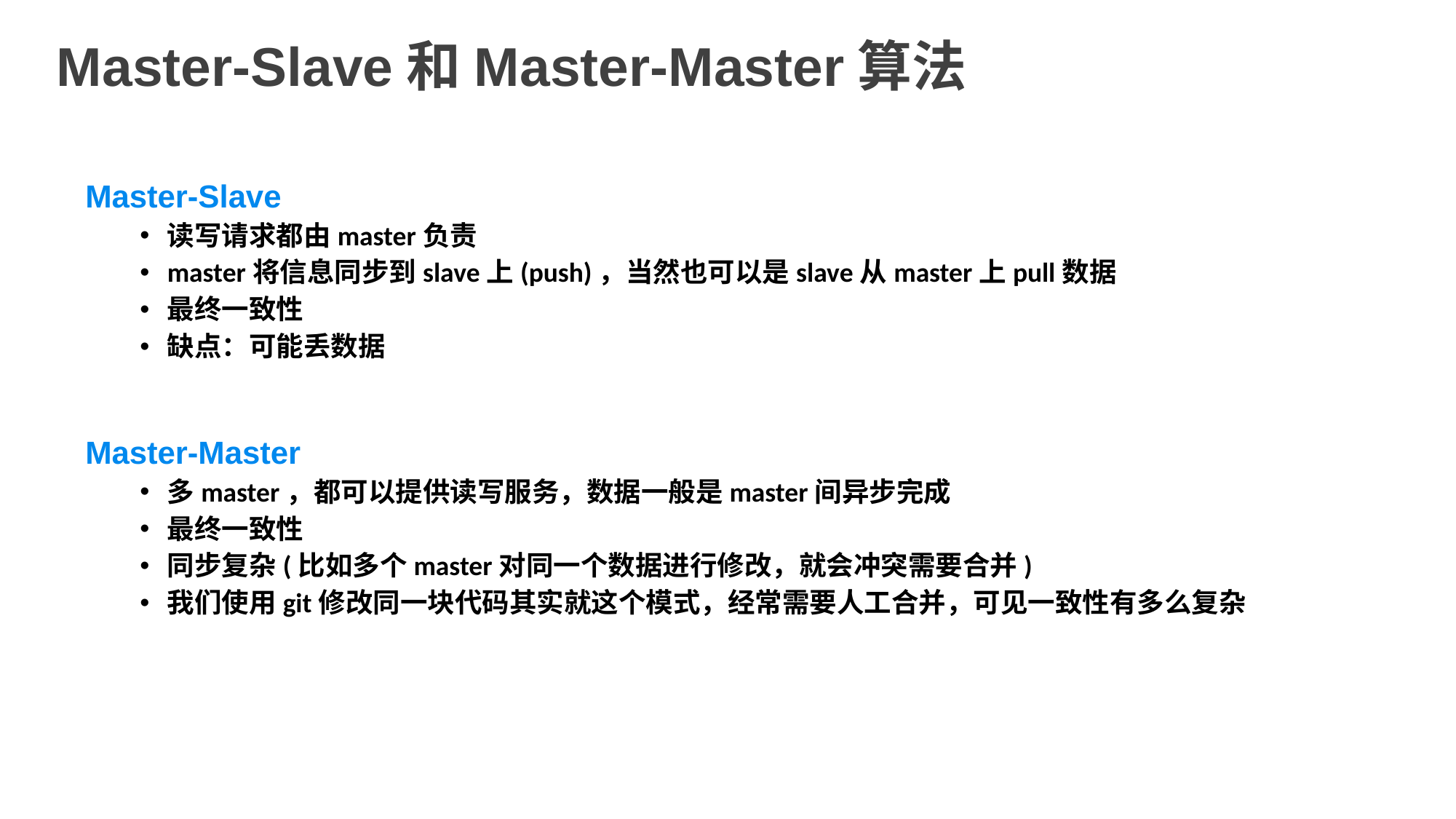

# Master-Slave和Master-Master算法
Master-Slave
读写请求都由master负责
master将信息同步到slave上(push)，当然也可以是slave从master上pull数据
最终一致性
缺点：可能丢数据

Master-Master
多master，都可以提供读写服务，数据一般是master间异步完成
最终一致性
同步复杂(比如多个master对同一个数据进行修改，就会冲突需要合并)
我们使用git修改同一块代码其实就这个模式，经常需要人工合并，可见一致性有多么复杂